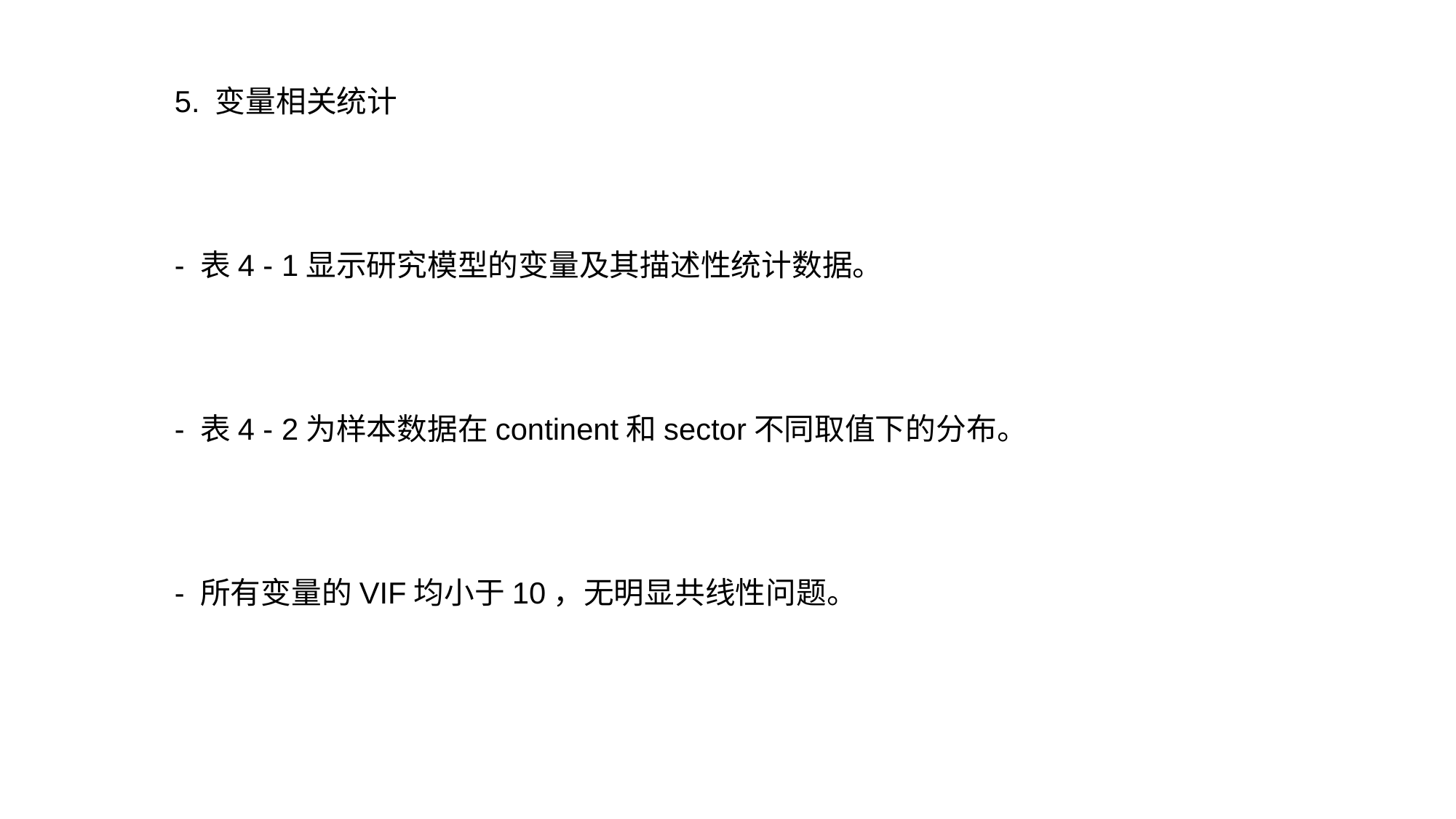

5. 变量相关统计

- 表4 - 1显示研究模型的变量及其描述性统计数据。
- 表4 - 2为样本数据在continent和sector不同取值下的分布。
- 所有变量的VIF均小于10，无明显共线性问题。